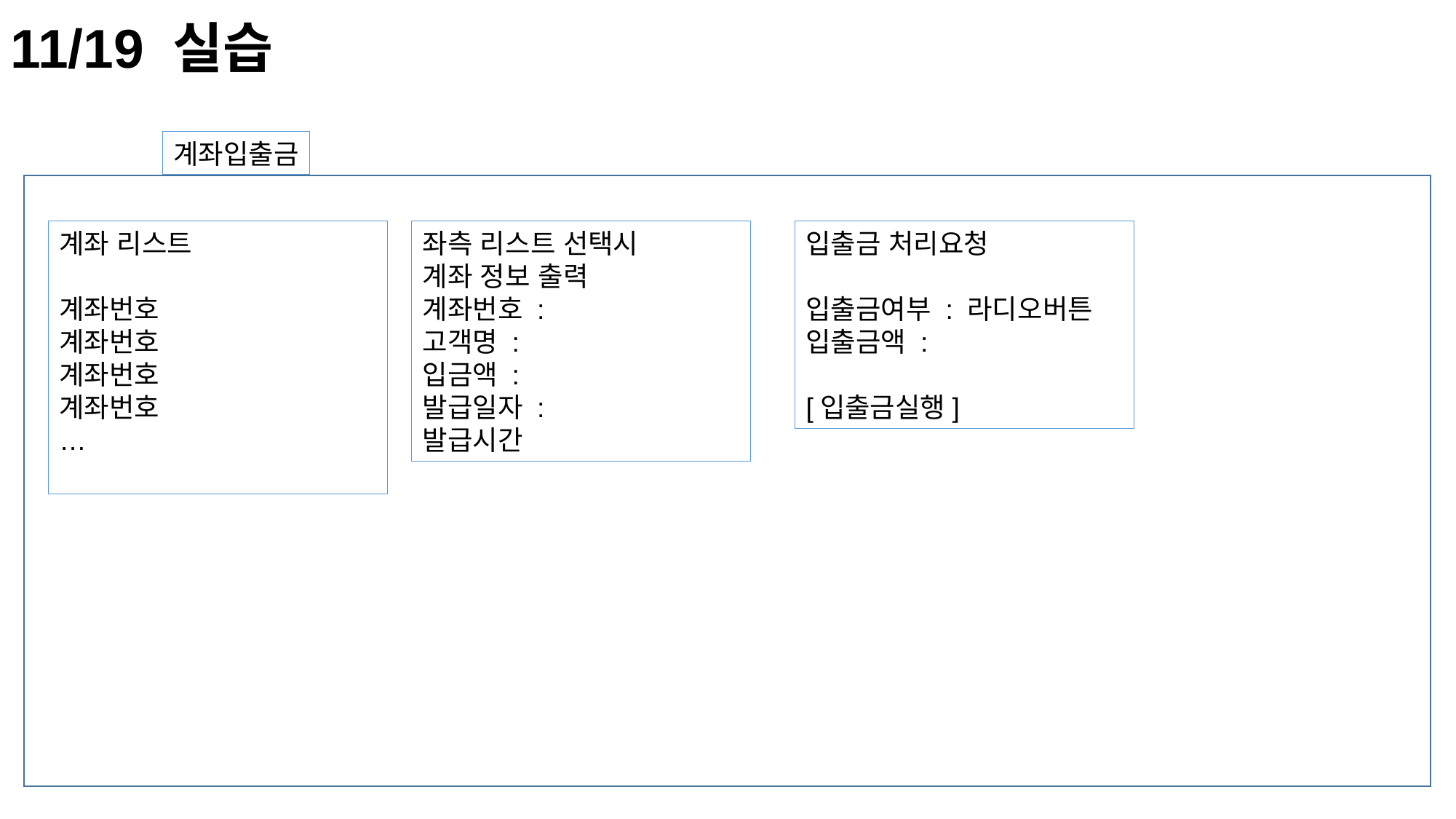

11/19 실습
계좌입출금

입출금 처리요청

입출금여부 : 라디오버튼
입출금액 :

[입출금실행]
계좌 리스트

계좌번호
계좌번호
계좌번호
계좌번호
…

좌측 리스트 선택시
계좌 정보 출력
계좌번호 :
고객명 :
입금액 :
발급일자 :
발급시간